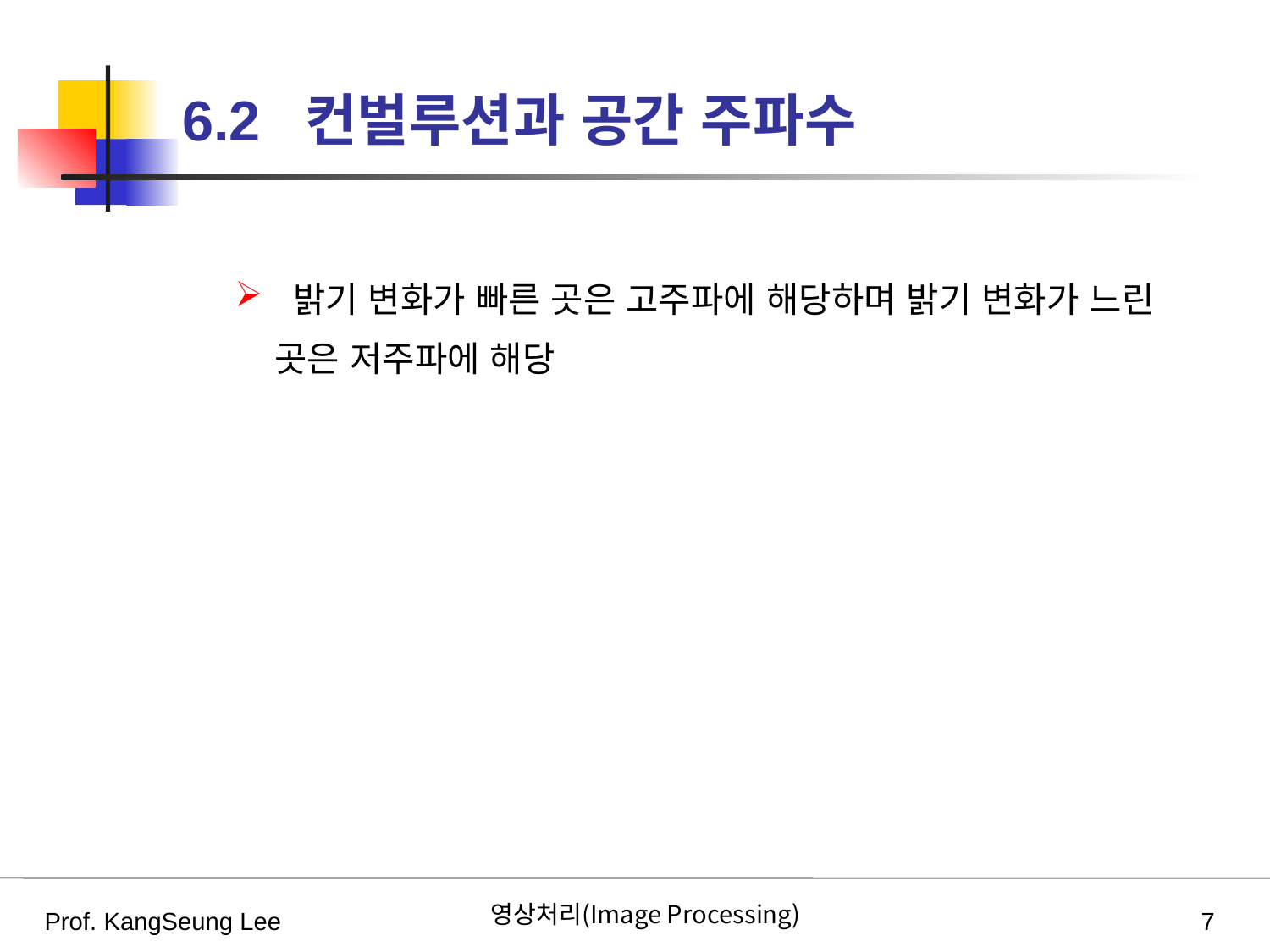

# 6.2  컨벌루션과 공간 주파수
 밝기 변화가 빠른 곳은 고주파에 해당하며 밝기 변화가 느린 곳은 저주파에 해당

Prof. KangSeung Lee
영상처리(Image Processing)
7